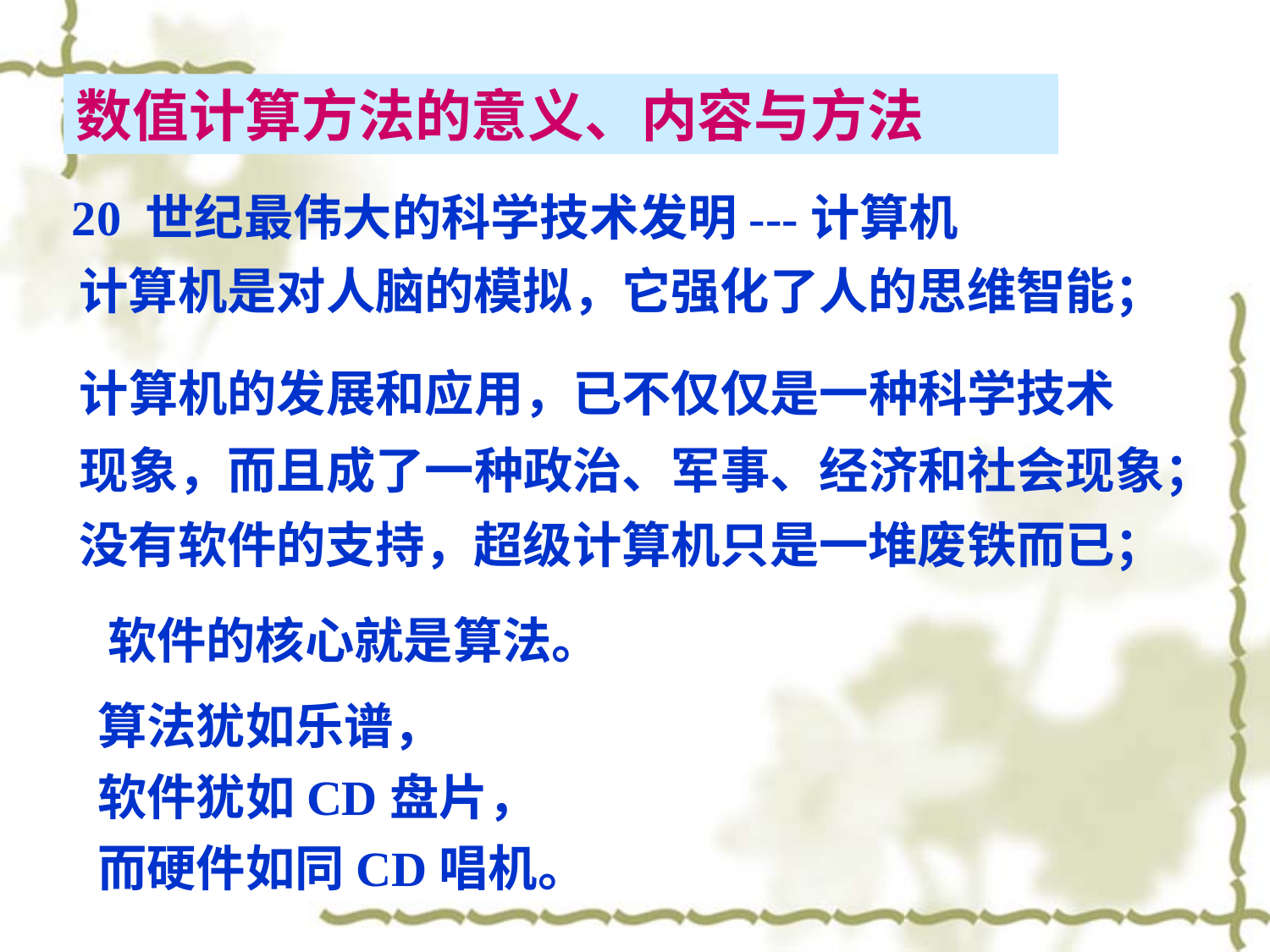

数值计算方法的意义、内容与方法
20 世纪最伟大的科学技术发明---计算机
计算机是对人脑的模拟，它强化了人的思维智能；
计算机的发展和应用，已不仅仅是一种科学技术
现象，而且成了一种政治、军事、经济和社会现象；
没有软件的支持，超级计算机只是一堆废铁而已；
软件的核心就是算法。
算法犹如乐谱，
软件犹如CD盘片，
而硬件如同CD唱机。